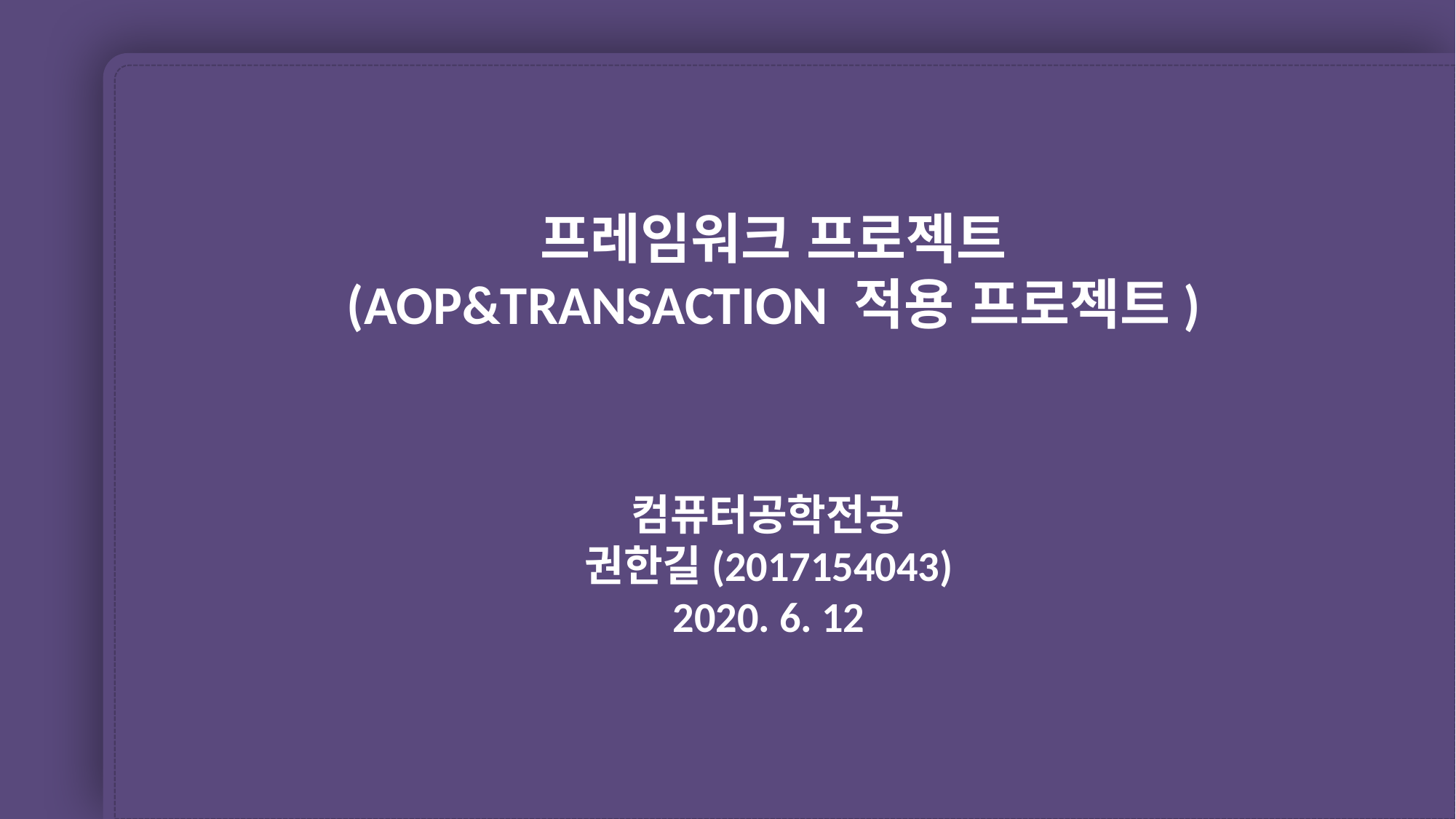

프레임워크 프로젝트
(AOP&TRANSACTION 적용 프로젝트)

컴퓨터공학전공
권한길(2017154043)
2020. 6. 12